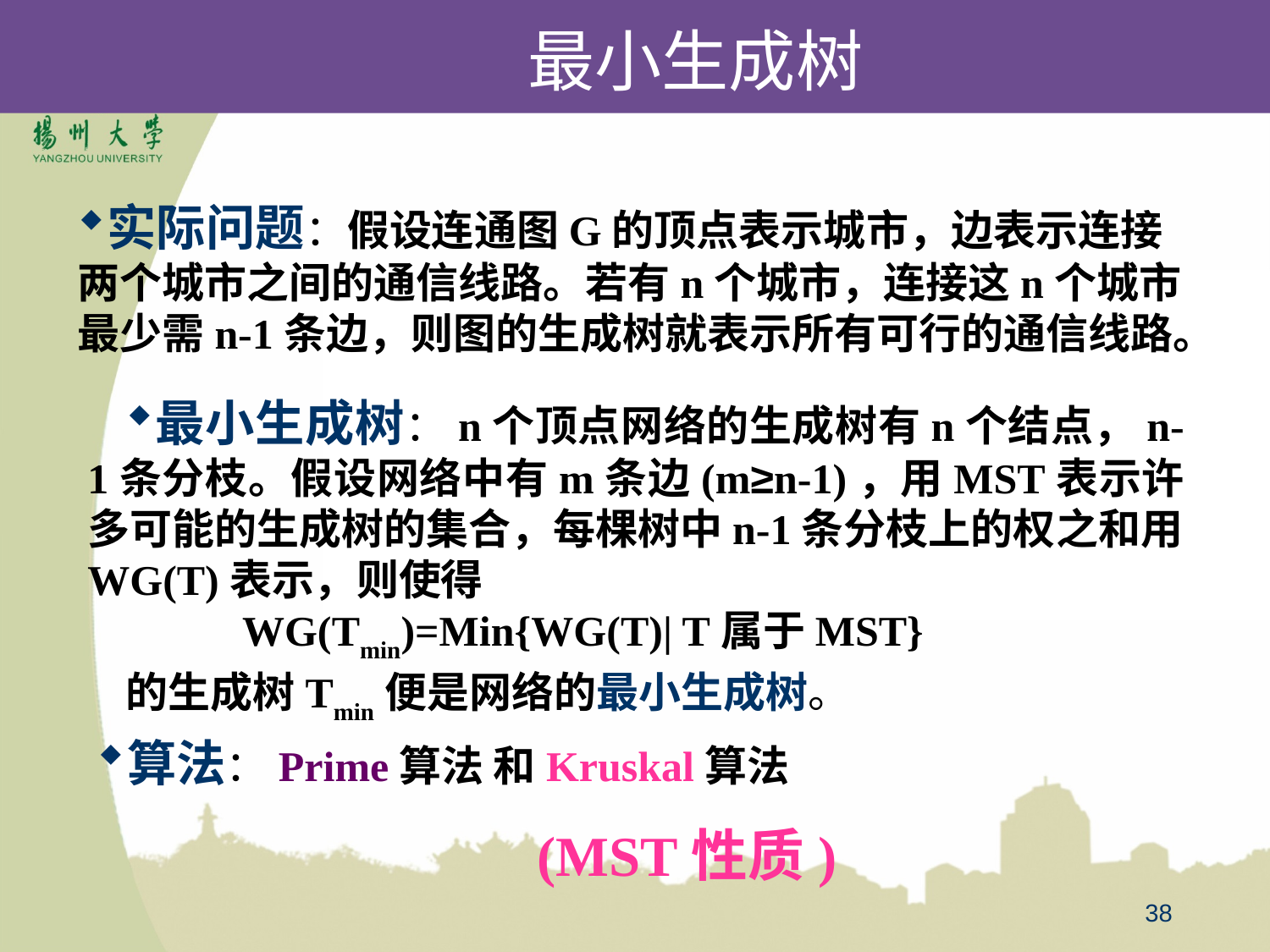

# 最小生成树
实际问题：假设连通图G的顶点表示城市，边表示连接两个城市之间的通信线路。若有n个城市，连接这n个城市最少需n-1条边，则图的生成树就表示所有可行的通信线路。
最小生成树：n个顶点网络的生成树有n个结点，n-1条分枝。假设网络中有m条边(m≥n-1)，用MST表示许多可能的生成树的集合，每棵树中n-1条分枝上的权之和用WG(T)表示，则使得
           WG(Tmin)=Min{WG(T)| T属于MST}
的生成树Tmin便是网络的最小生成树。
算法：Prime算法 和Kruskal算法
                               (MST性质)
38